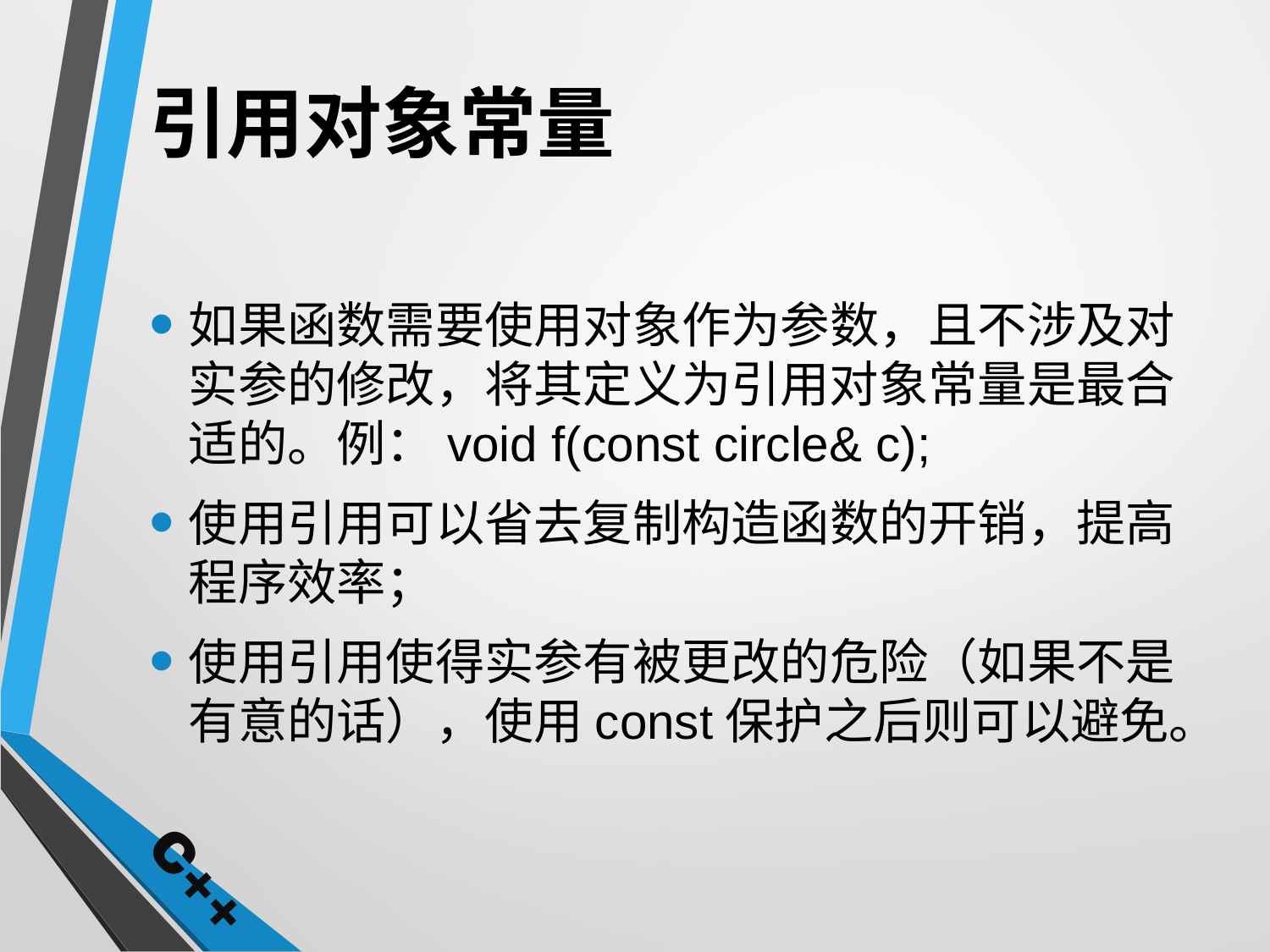

# 引用对象常量
如果函数需要使用对象作为参数，且不涉及对实参的修改，将其定义为引用对象常量是最合适的。例：void f(const circle& c);
使用引用可以省去复制构造函数的开销，提高程序效率；
使用引用使得实参有被更改的危险（如果不是有意的话），使用const保护之后则可以避免。